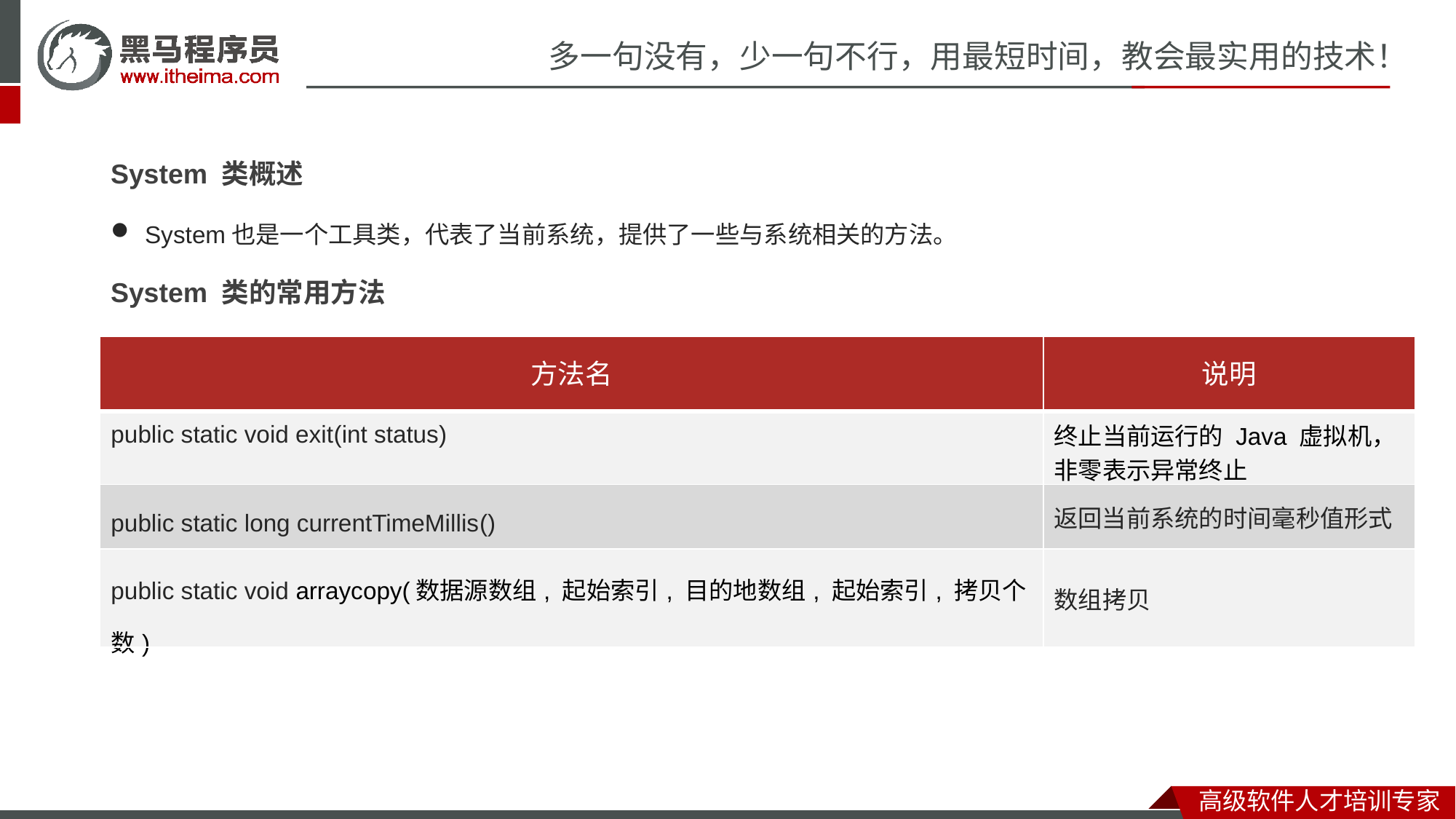

System 类概述
System也是一个工具类，代表了当前系统，提供了一些与系统相关的方法。
System 类的常用方法
| 方法名 | 说明 |
| --- | --- |
| public static void exit​(int status) | 终止当前运行的 Java 虚拟机，非零表示异常终止 |
| public static long currentTimeMillis​() | 返回当前系统的时间毫秒值形式 |
| public static void arraycopy(数据源数组, 起始索引, 目的地数组, 起始索引, 拷贝个数) | 数组拷贝 |